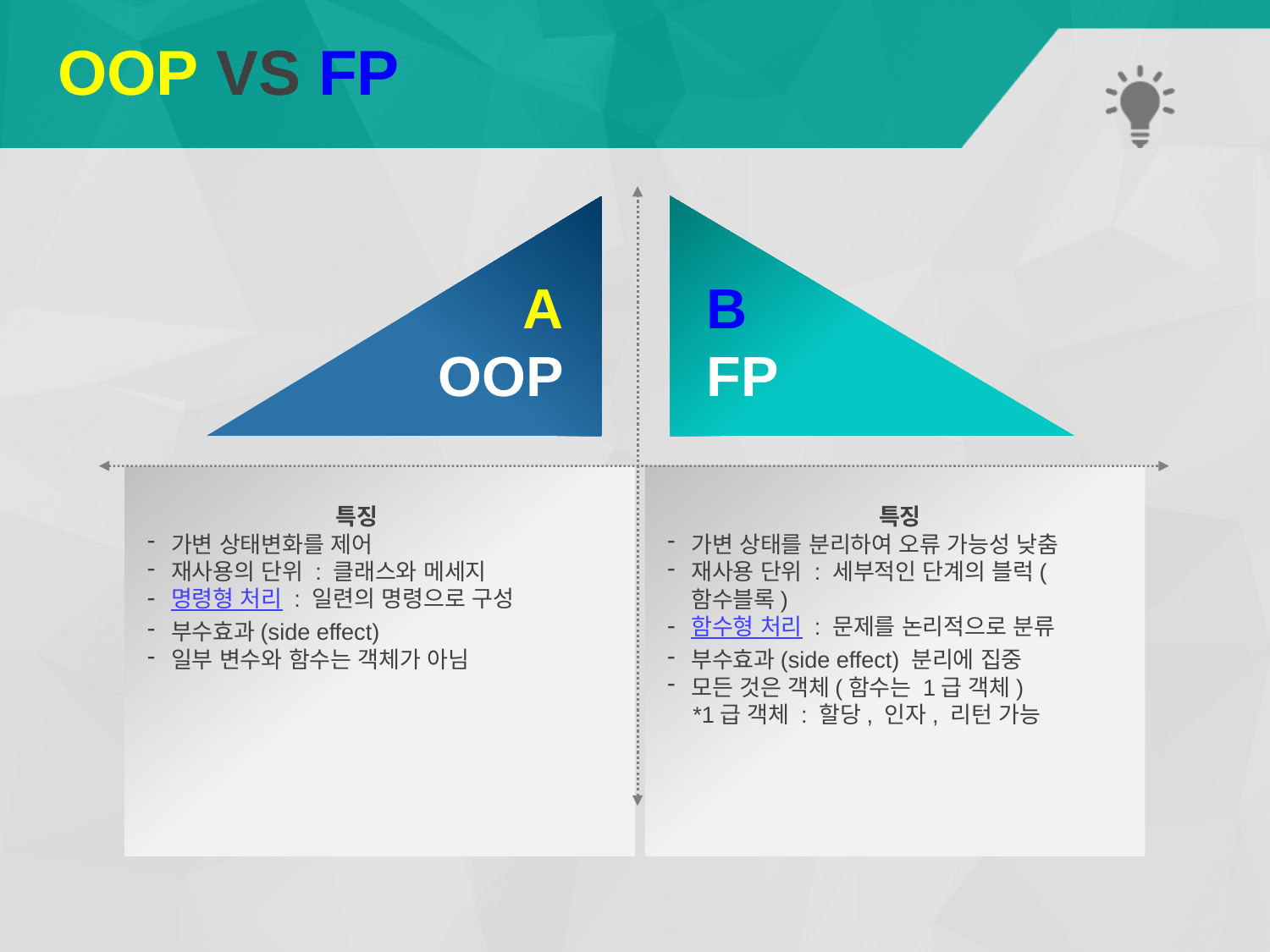

# OOP VS FP

A
OOP

B
FP

특징
가변 상태변화를 제어
재사용의 단위 : 클래스와 메세지
명령형 처리 : 일련의 명령으로 구성
부수효과(side effect)
일부 변수와 함수는 객체가 아님

특징
가변 상태를 분리하여 오류 가능성 낮춤
재사용 단위 : 세부적인 단계의 블럭(함수블록)
함수형 처리 : 문제를 논리적으로 분류
부수효과(side effect) 분리에 집중
모든 것은 객체(함수는 1급 객체)
    *1급 객체 : 할당, 인자, 리턴 가능